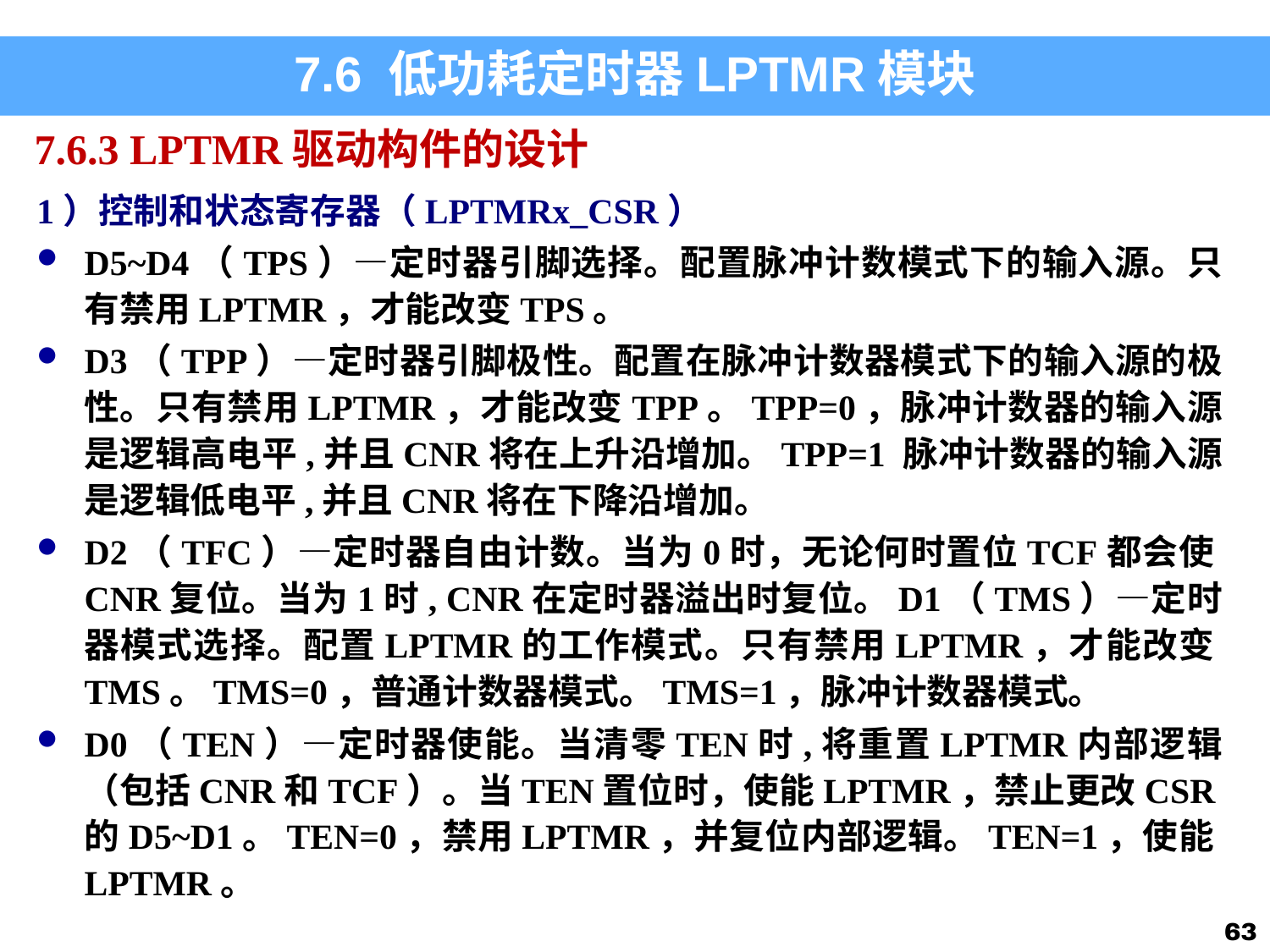

7.6 低功耗定时器LPTMR模块
7.6.3 LPTMR驱动构件的设计
1）控制和状态寄存器（LPTMRx_CSR）
D5~D4（TPS）—定时器引脚选择。配置脉冲计数模式下的输入源。只有禁用LPTMR，才能改变TPS。
D3（TPP）—定时器引脚极性。配置在脉冲计数器模式下的输入源的极性。只有禁用LPTMR，才能改变TPP。TPP=0，脉冲计数器的输入源是逻辑高电平,并且CNR将在上升沿增加。TPP=1 脉冲计数器的输入源是逻辑低电平,并且CNR将在下降沿增加。
D2（TFC）—定时器自由计数。当为0时，无论何时置位TCF都会使CNR复位。当为1时, CNR在定时器溢出时复位。D1（TMS）—定时器模式选择。配置LPTMR的工作模式。只有禁用LPTMR，才能改变TMS。TMS=0，普通计数器模式。TMS=1，脉冲计数器模式。
D0（TEN）—定时器使能。当清零TEN时,将重置LPTMR内部逻辑（包括CNR和TCF）。当TEN置位时，使能LPTMR，禁止更改CSR的D5~D1。TEN=0，禁用LPTMR，并复位内部逻辑。TEN=1，使能LPTMR。
63